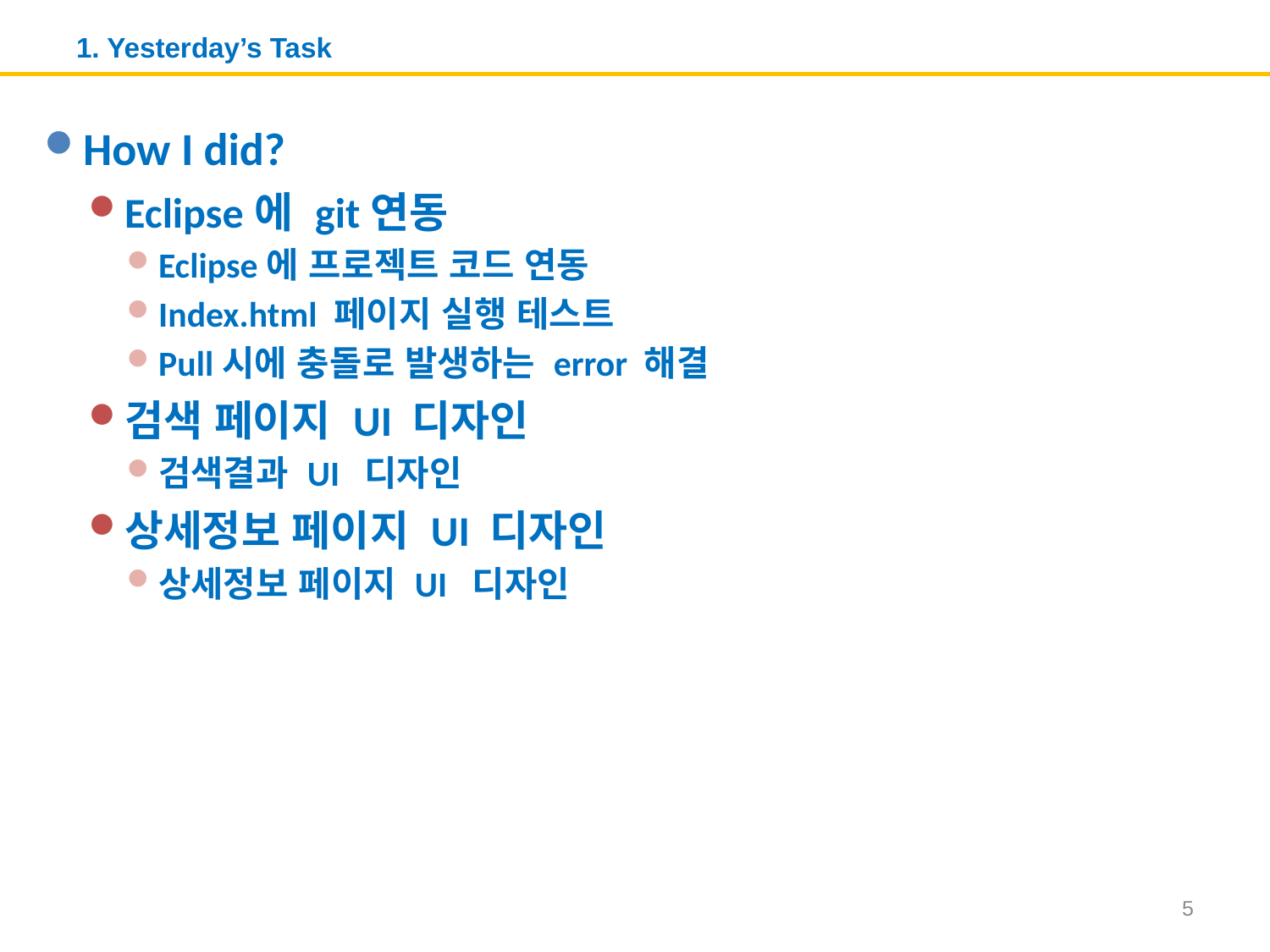

# 1. Yesterday’s Task
How I did?
Eclipse에 git연동
Eclipse에 프로젝트 코드 연동
Index.html 페이지 실행 테스트
Pull시에 충돌로 발생하는 error 해결
검색 페이지 UI 디자인
검색결과 UI  디자인
상세정보 페이지 UI 디자인
상세정보 페이지 UI  디자인

5